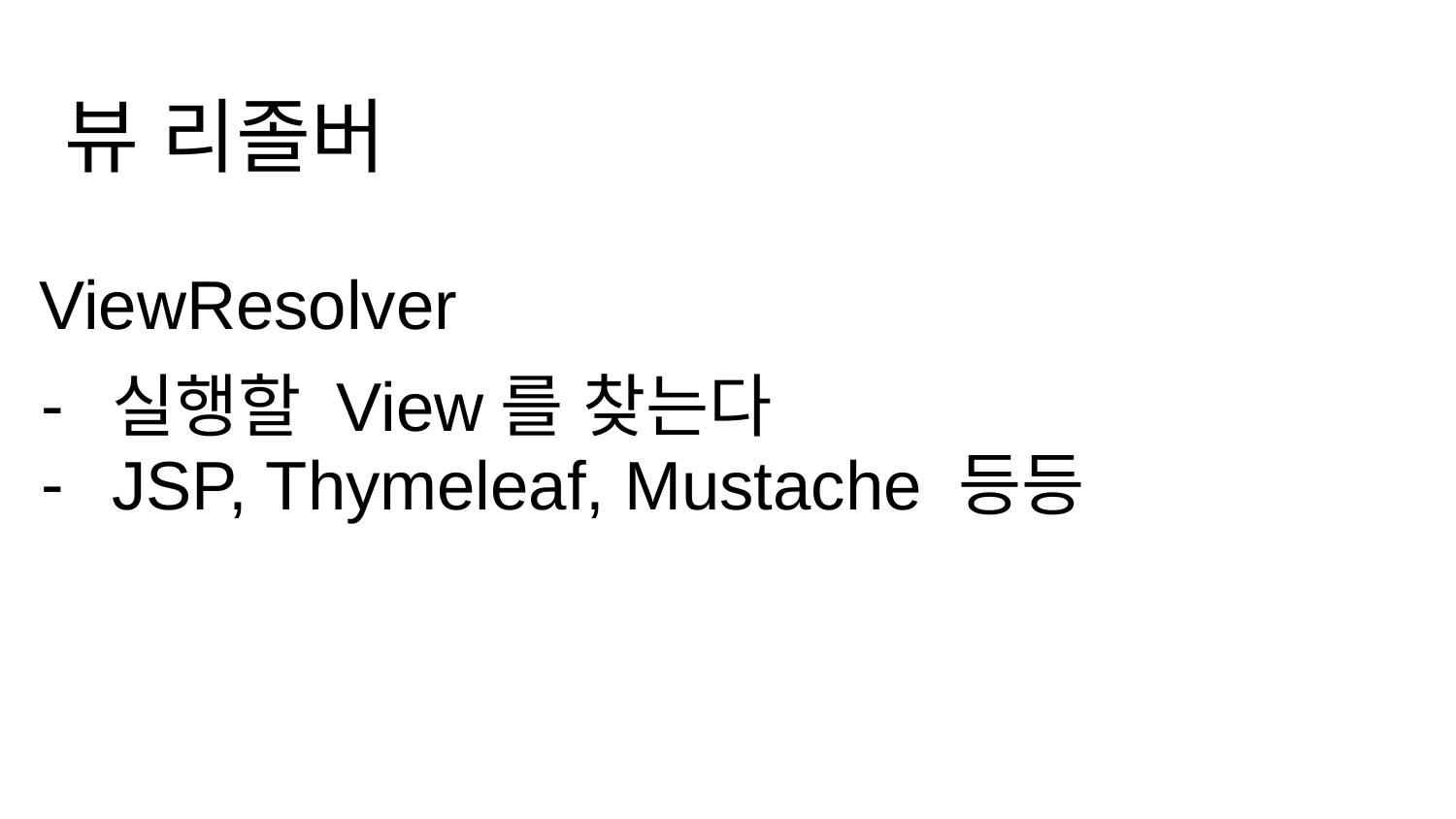

# 뷰 리졸버
ViewResolver
실행할 View를 찾는다
JSP, Thymeleaf, Mustache 등등